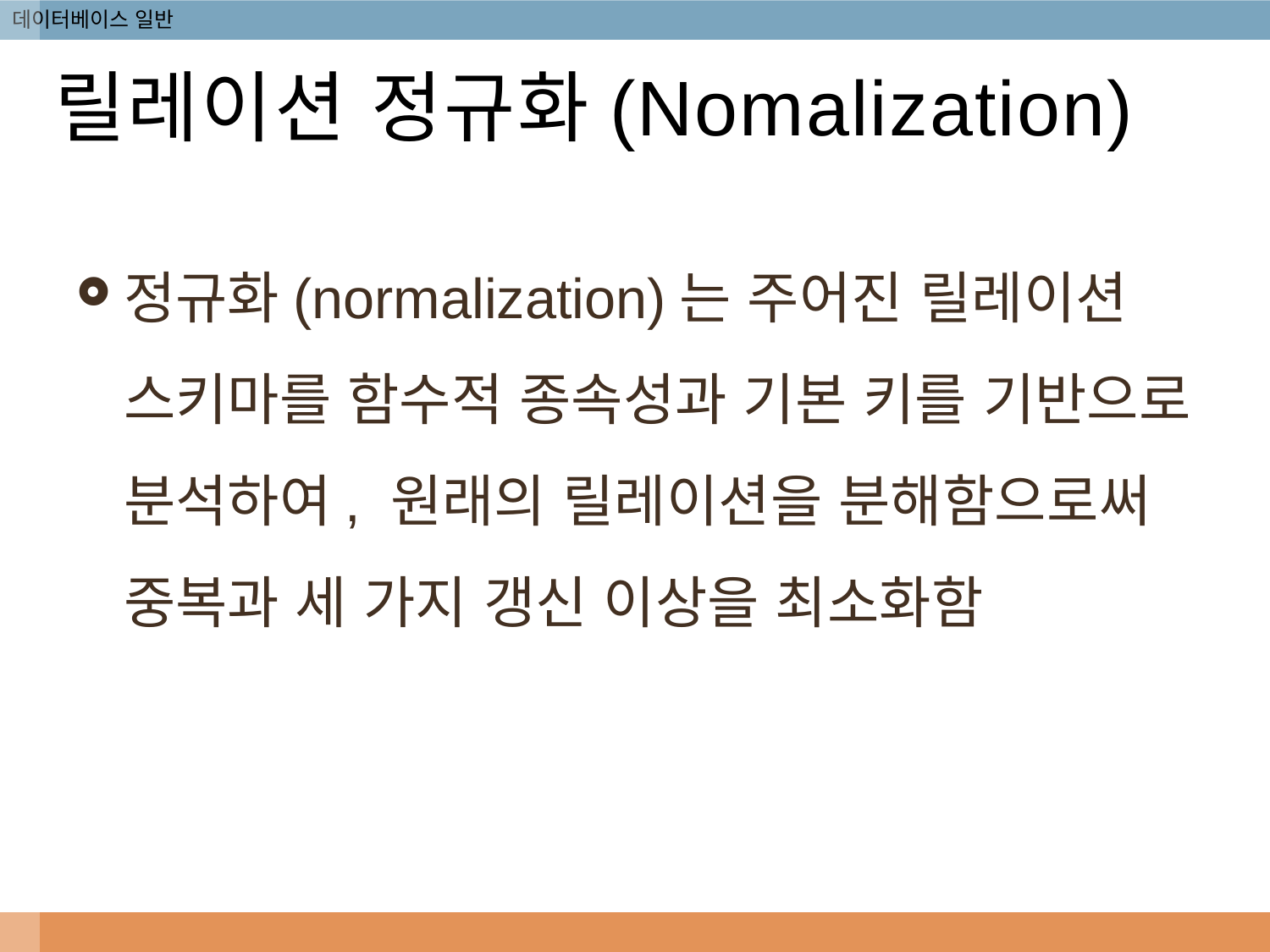

# 릴레이션 정규화(Nomalization)
정규화(normalization)는 주어진 릴레이션 스키마를 함수적 종속성과 기본 키를 기반으로 분석하여, 원래의 릴레이션을 분해함으로써 중복과 세 가지 갱신 이상을 최소화함